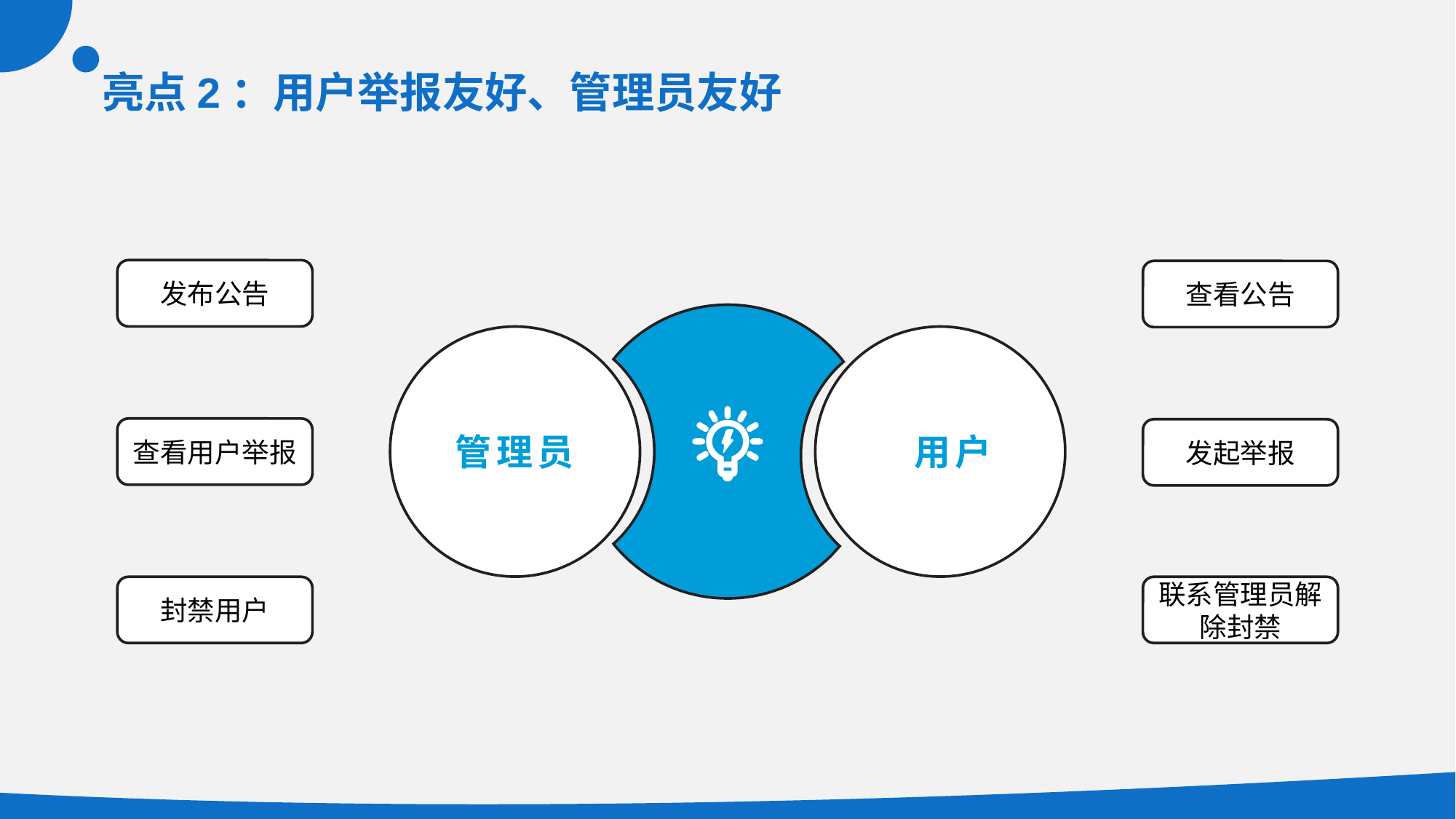

亮点2：用户举报友好、管理员友好
发布公告
查看用户举报
封禁用户
查看公告
发起举报
联系管理员解除封禁

管理员
用户